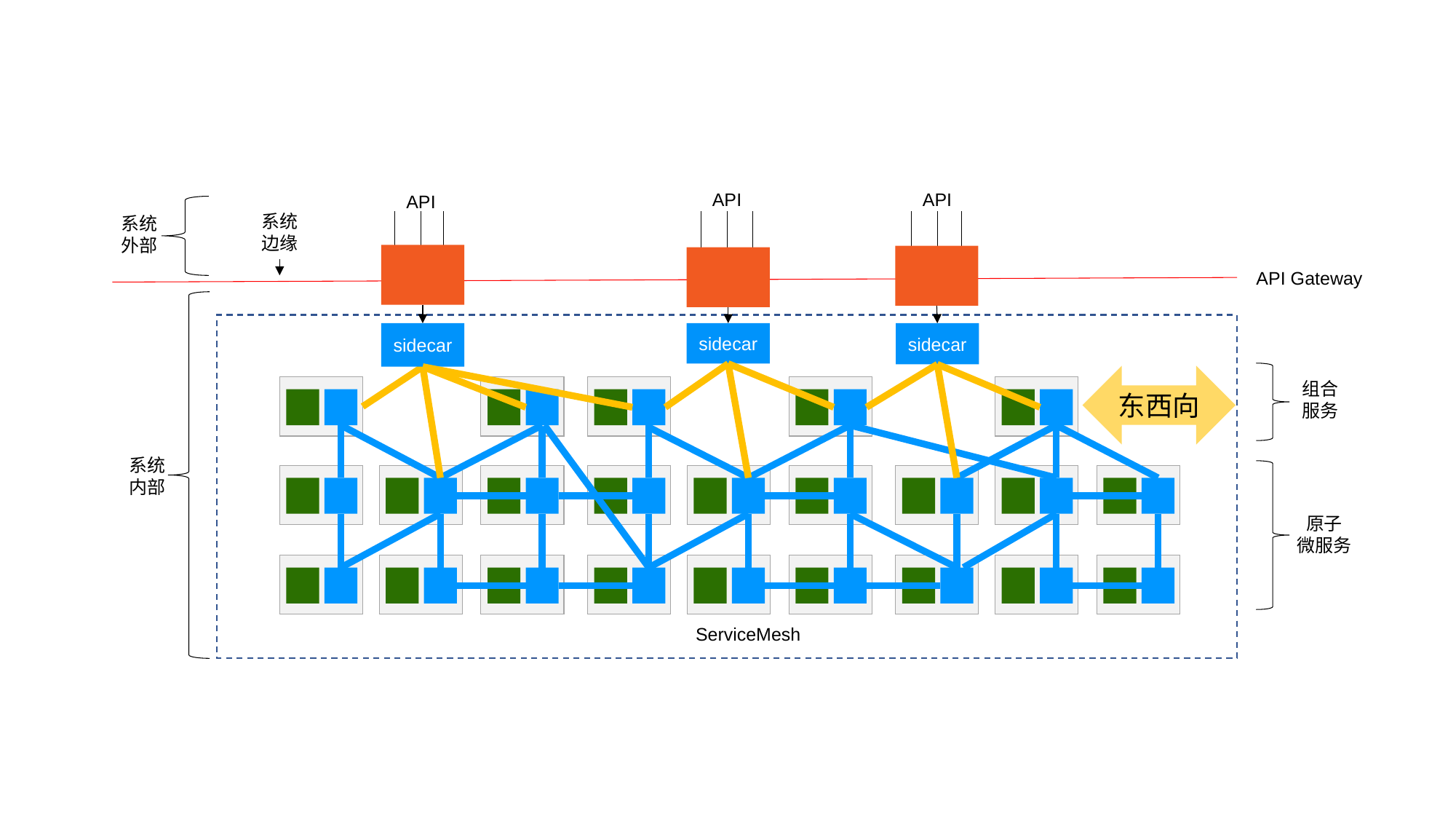

API
API
API

系统
边缘
系统
外部

API Gateway

sidecar
sidecar
sidecar

东西向
组合
服务

系统
内部

原子
微服务

ServiceMesh